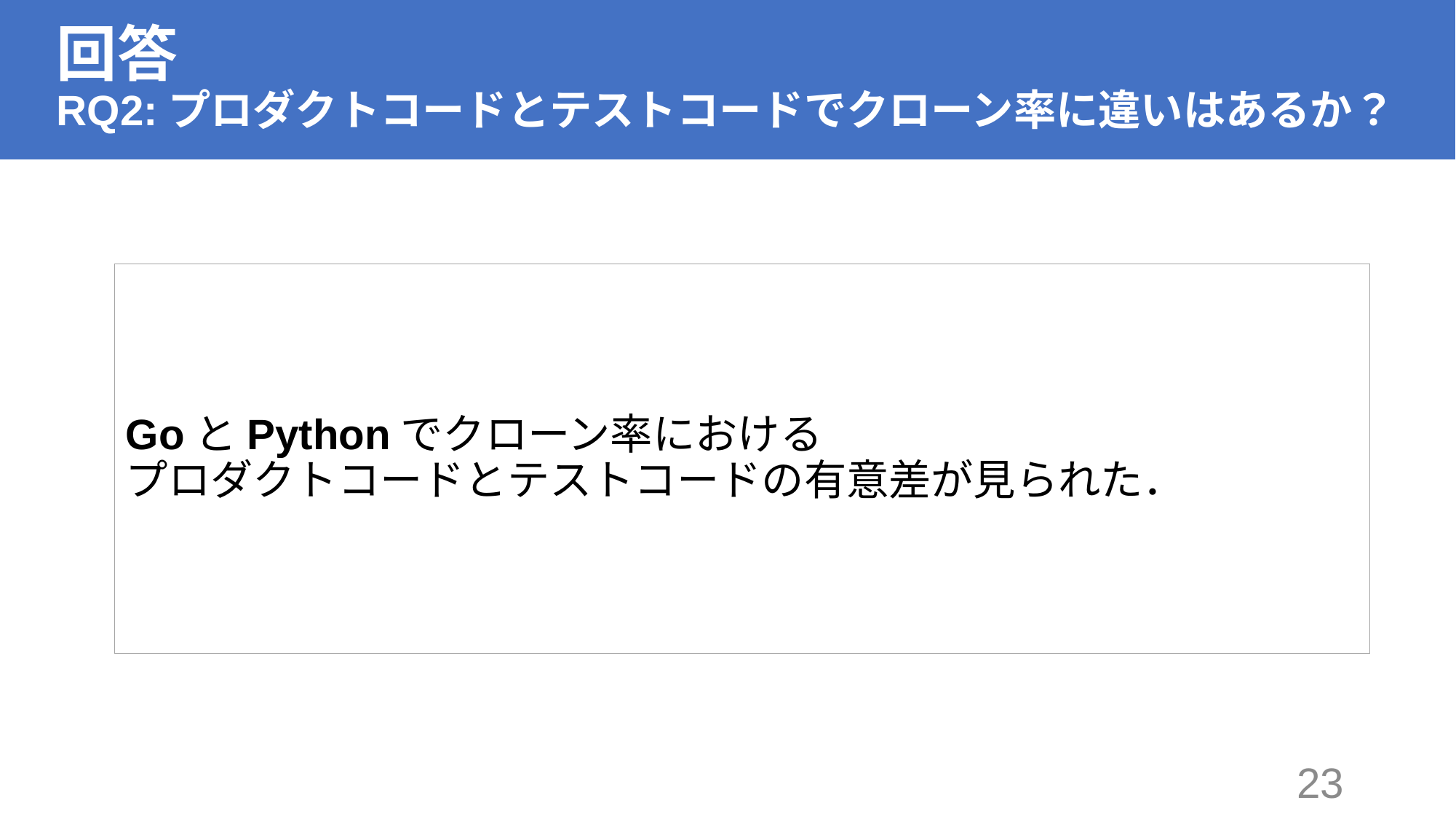

# 回答 RQ2:プロダクトコードとテストコードでクローン率に違いはあるか？
GoとPythonでクローン率における
プロダクトコードとテストコードの有意差が見られた．
23